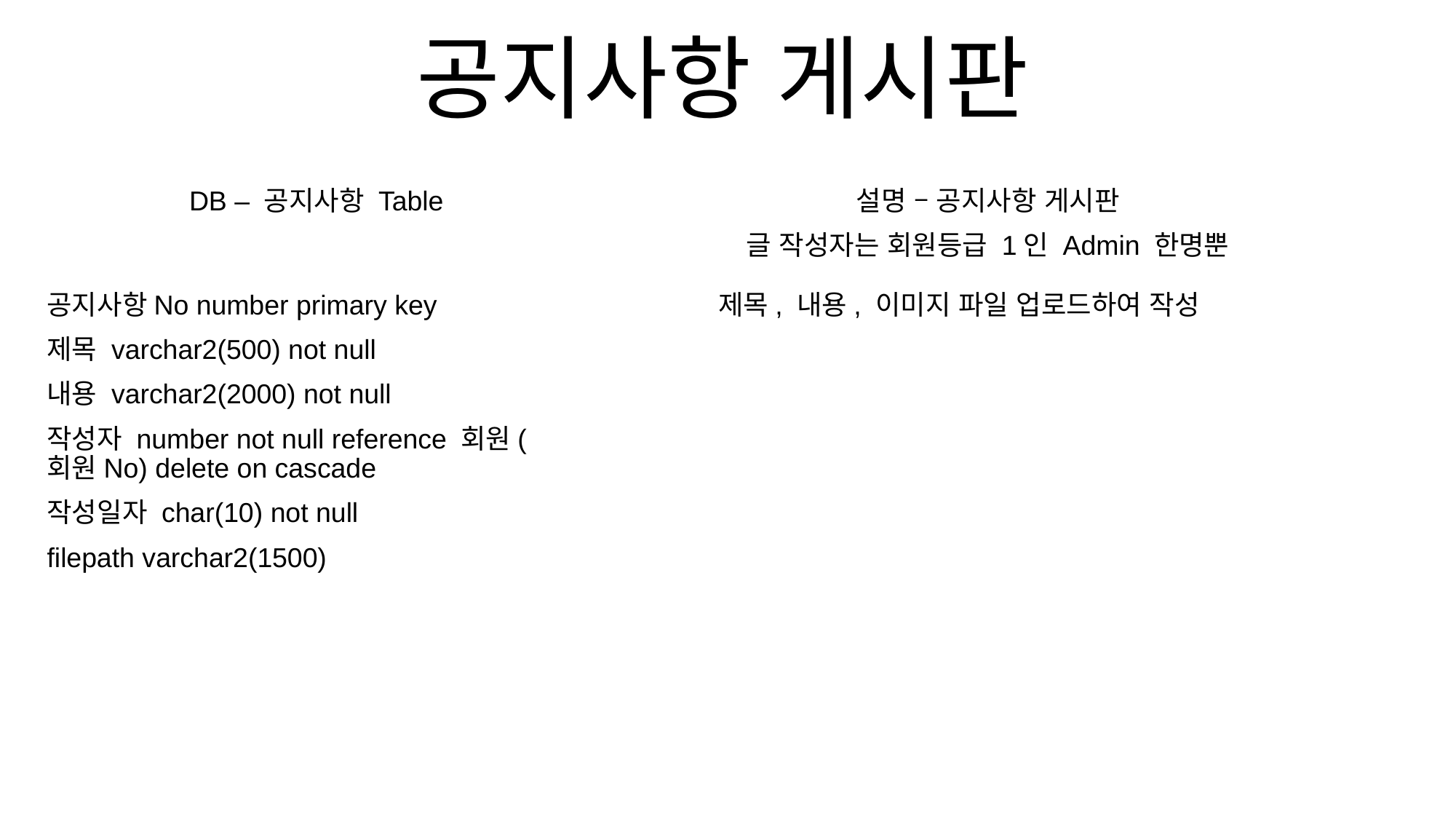

# 공지사항 게시판
DB – 공지사항 Table
설명 – 공지사항 게시판
글 작성자는 회원등급 1인 Admin 한명뿐
공지사항No number primary key
제목 varchar2(500) not null
내용 varchar2(2000) not null
작성자 number not null reference 회원(회원No) delete on cascade
작성일자 char(10) not null
filepath varchar2(1500)
제목, 내용, 이미지 파일 업로드하여 작성